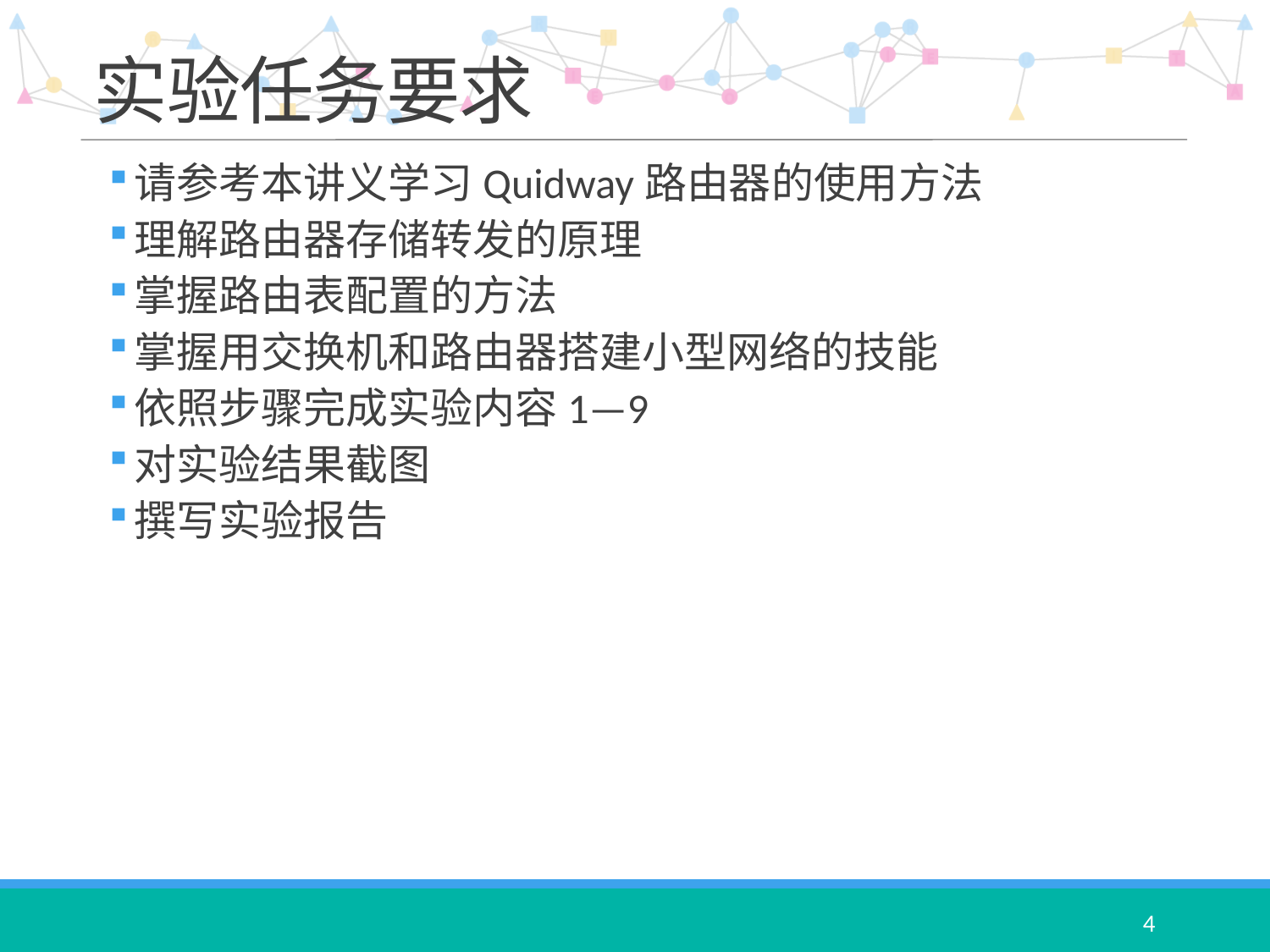

# 实验任务要求
请参考本讲义学习Quidway路由器的使用方法
理解路由器存储转发的原理
掌握路由表配置的方法
掌握用交换机和路由器搭建小型网络的技能
依照步骤完成实验内容1—9
对实验结果截图
撰写实验报告

4